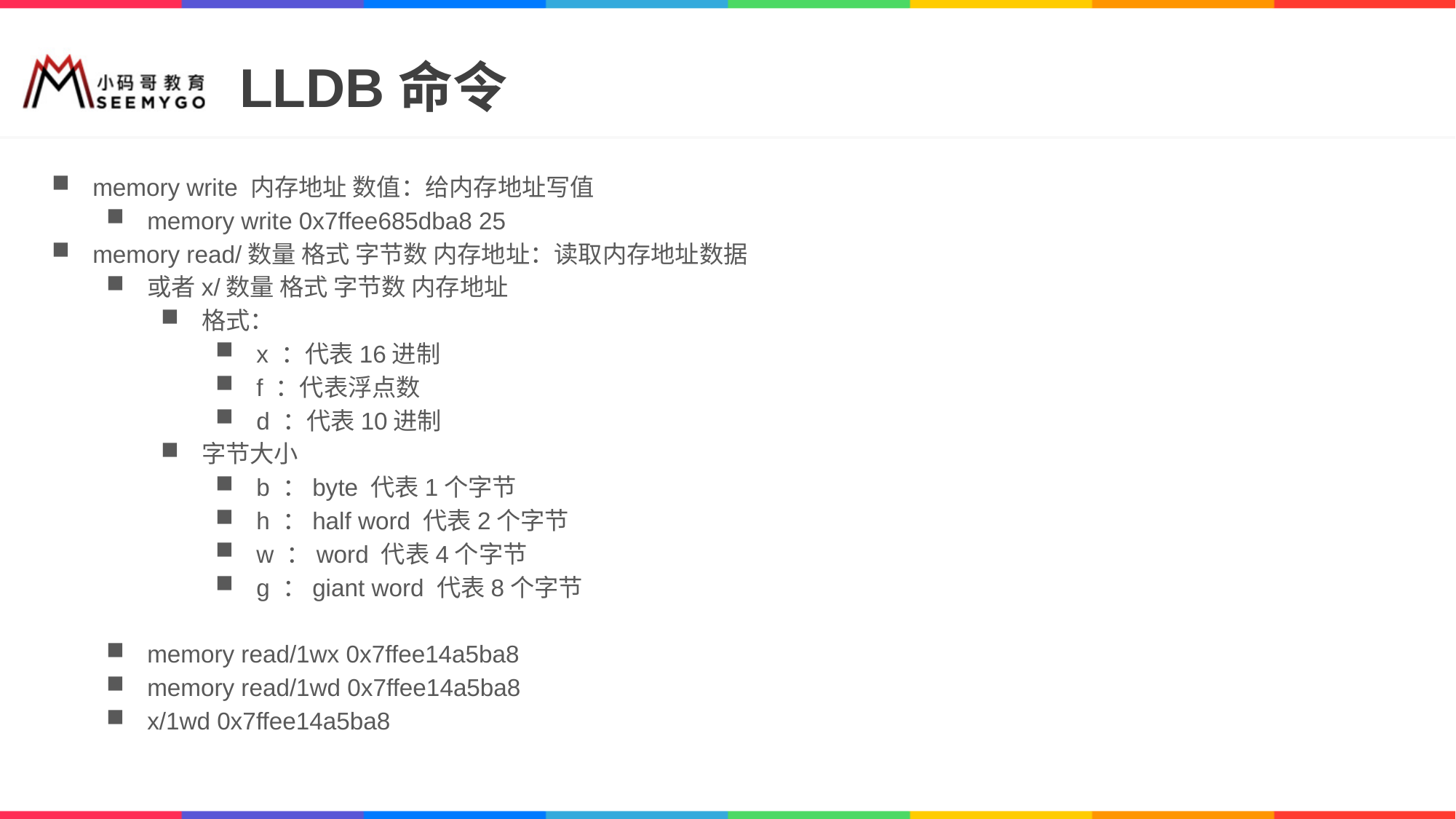

# LLDB命令
memory write 内存地址 数值：给内存地址写值
memory write 0x7ffee685dba8 25
memory read/数量 格式 字节数 内存地址：读取内存地址数据
或者x/数量 格式 字节数 内存地址
格式：
x ：代表16进制
f ：代表浮点数
d ：代表10进制
字节大小
b ：byte 代表1个字节
h ：half word 代表2个字节
w ：word 代表4个字节
g ：giant word 代表8个字节

memory read/1wx 0x7ffee14a5ba8
memory read/1wd 0x7ffee14a5ba8
x/1wd 0x7ffee14a5ba8